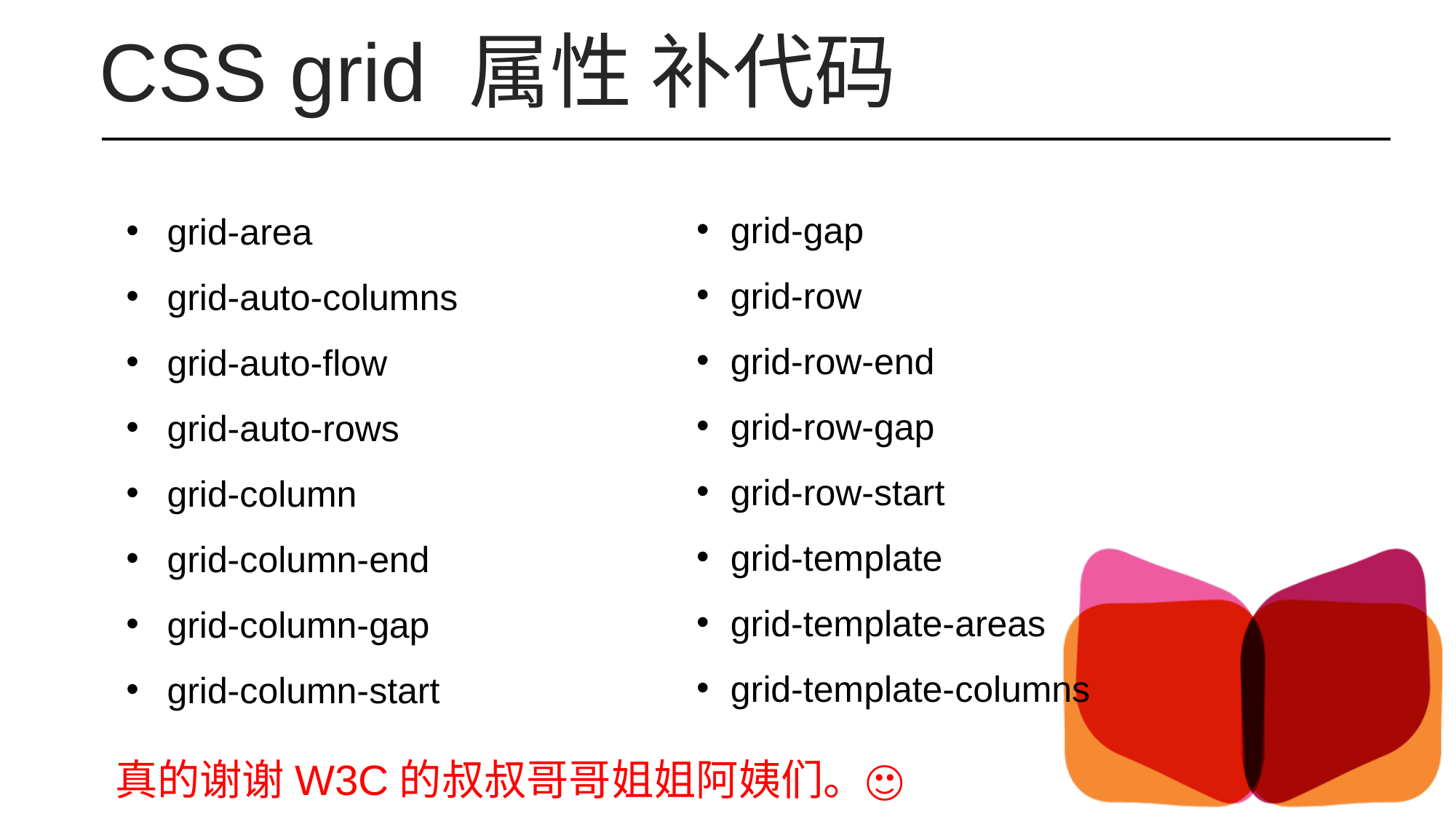

CSS grid 属性 补代码
grid-gap
grid-row
grid-row-end
grid-row-gap
grid-row-start
grid-template
grid-template-areas
grid-template-columns
grid-area
grid-auto-columns
grid-auto-flow
grid-auto-rows
grid-column
grid-column-end
grid-column-gap
grid-column-start
真的谢谢W3C的叔叔哥哥姐姐阿姨们。🙂